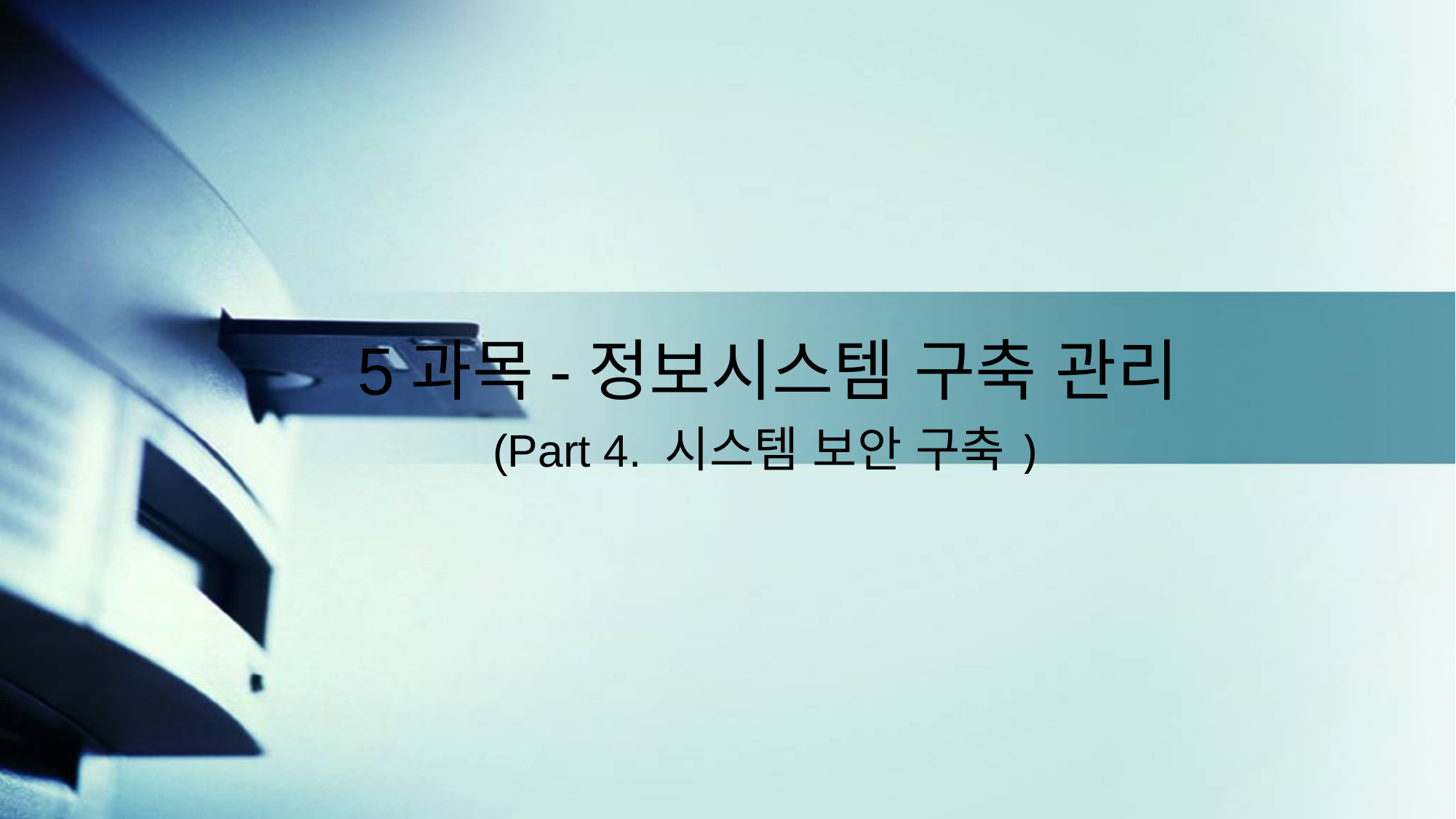

5과목-정보시스템 구축 관리
(Part 4. 시스템 보안 구축)